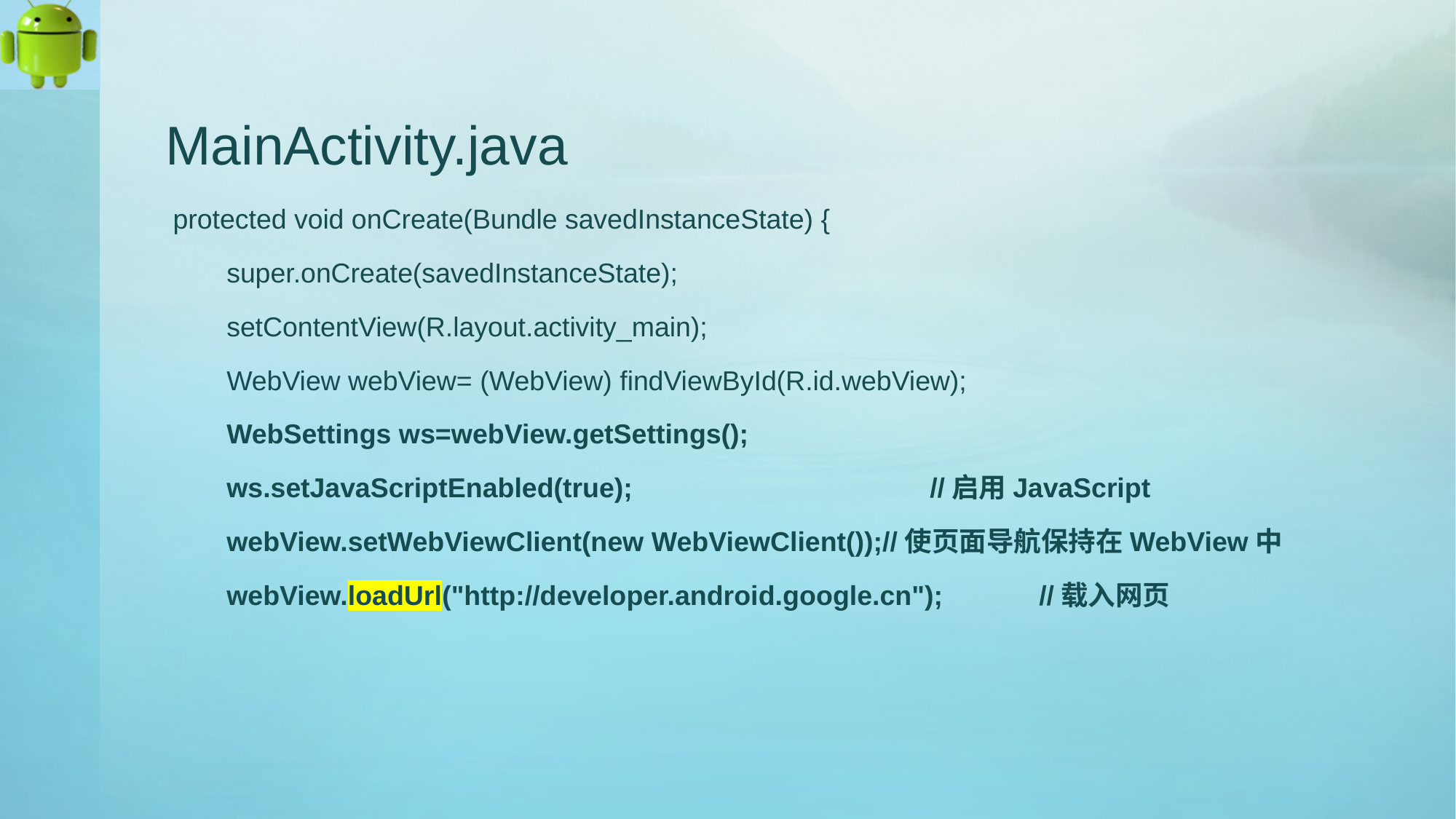

# MainActivity.java
 protected void onCreate(Bundle savedInstanceState) {
        super.onCreate(savedInstanceState);
        setContentView(R.layout.activity_main);
        WebView webView= (WebView) findViewById(R.id.webView);
        WebSettings ws=webView.getSettings();
        ws.setJavaScriptEnabled(true);			//启用JavaScript
        webView.setWebViewClient(new WebViewClient());//使页面导航保持在WebView中
        webView.loadUrl("http://developer.android.google.cn");	//载入网页